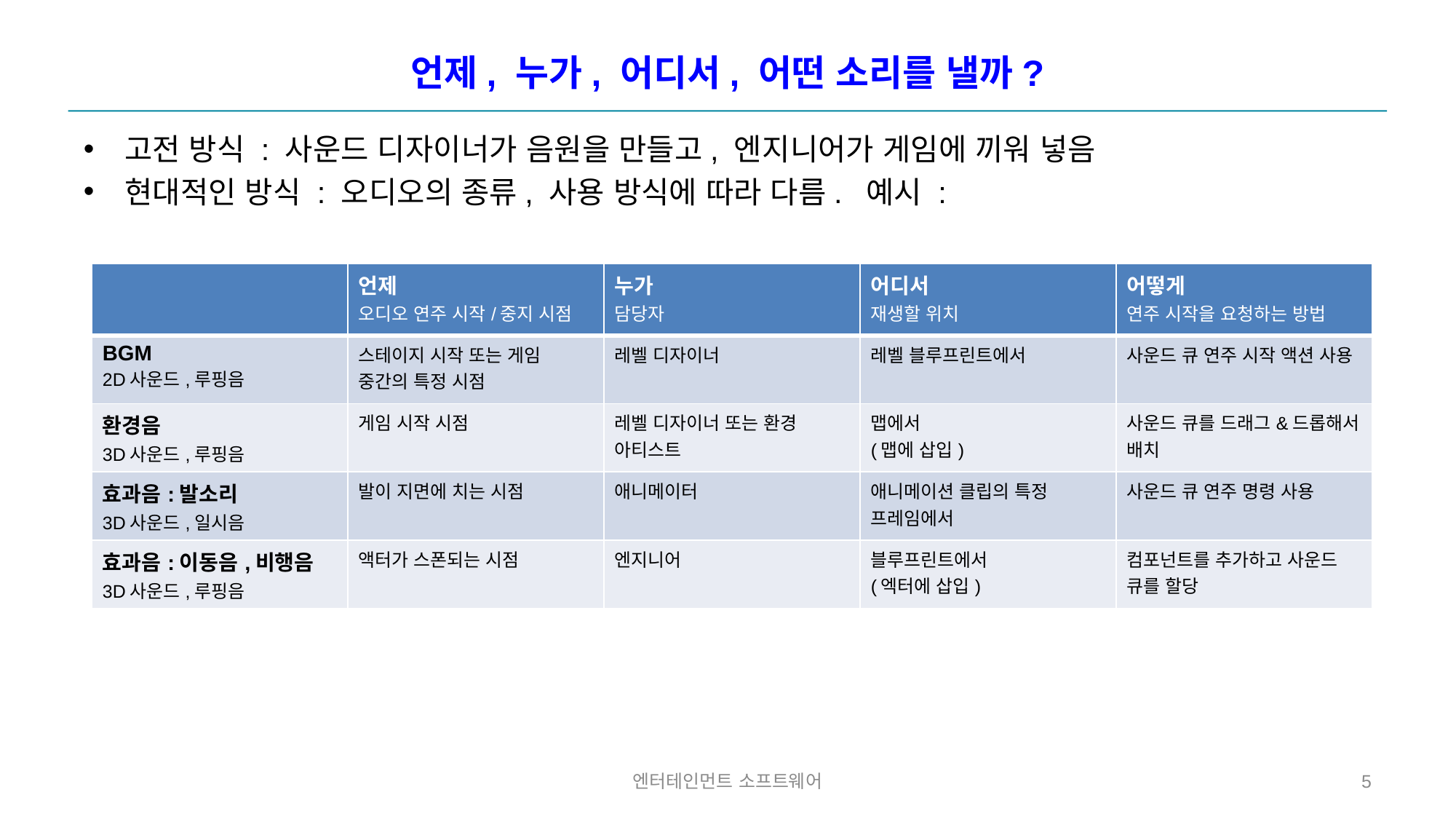

# 언제, 누가, 어디서, 어떤 소리를 낼까?
고전 방식 : 사운드 디자이너가 음원을 만들고, 엔지니어가 게임에 끼워 넣음
현대적인 방식 : 오디오의 종류, 사용 방식에 따라 다름.  예시 :
|  | 언제 오디오 연주 시작/중지 시점 | 누가 담당자 | 어디서 재생할 위치 | 어떻게 연주 시작을 요청하는 방법 |
| --- | --- | --- | --- | --- |
| BGM 2D사운드,루핑음 | 스테이지 시작 또는 게임 중간의 특정 시점 | 레벨 디자이너 | 레벨 블루프린트에서 | 사운드 큐 연주 시작 액션 사용 |
| 환경음 3D사운드,루핑음 | 게임 시작 시점 | 레벨 디자이너 또는 환경 아티스트 | 맵에서 (맵에 삽입) | 사운드 큐를 드래그&드롭해서 배치 |
| 효과음:발소리 3D사운드,일시음 | 발이 지면에 치는 시점 | 애니메이터 | 애니메이션 클립의 특정 프레임에서 | 사운드 큐 연주 명령 사용 |
| 효과음:이동음,비행음 3D사운드,루핑음 | 액터가 스폰되는 시점 | 엔지니어 | 블루프린트에서 (엑터에 삽입) | 컴포넌트를 추가하고 사운드 큐를 할당 |
엔터테인먼트 소프트웨어
5